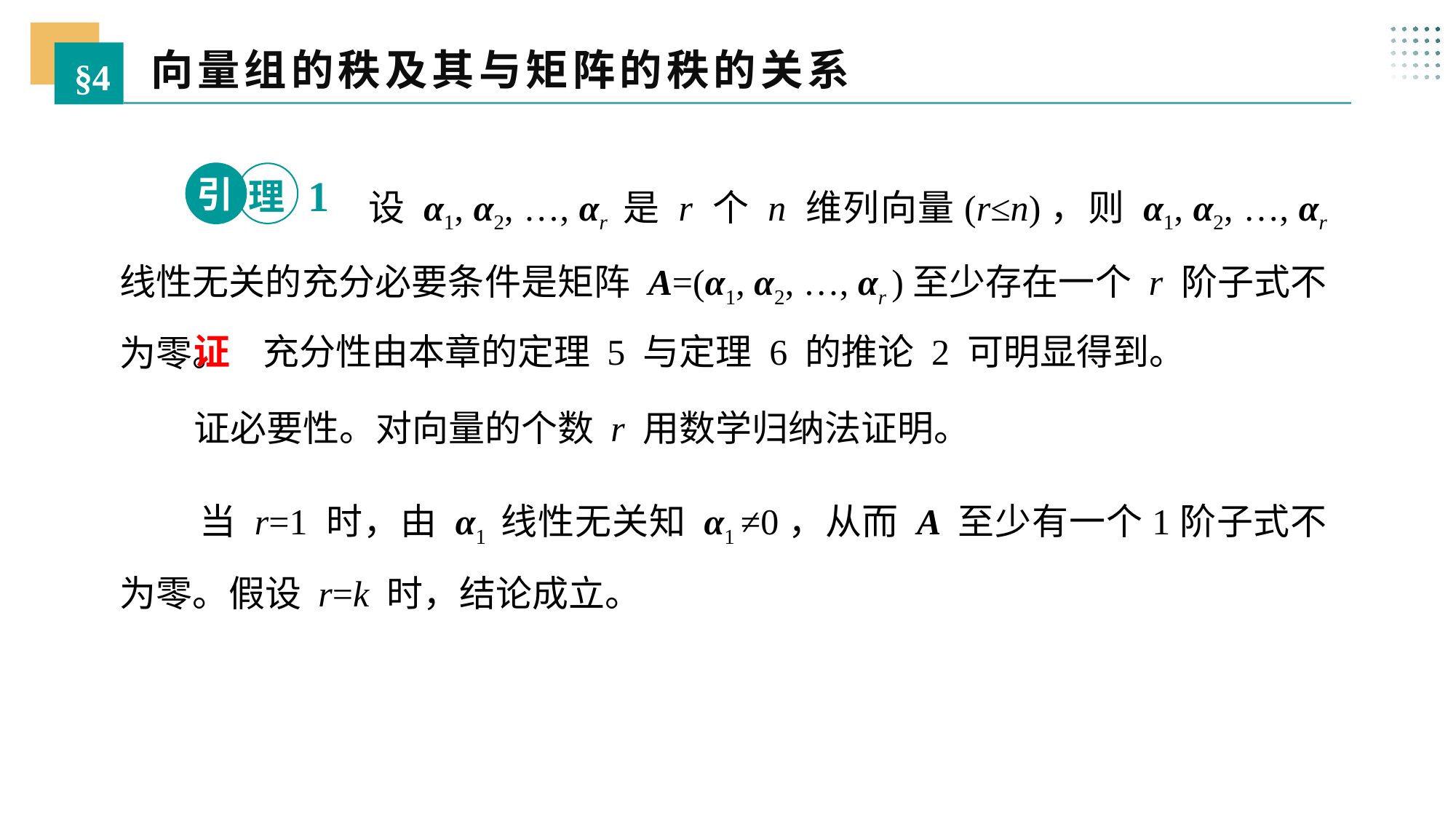

向量组的秩及其与矩阵的秩的关系
§4
                          设 α1, α2, …, αr 是 r 个 n 维列向量(r≤n)，则 α1, α2, …, αr 线性无关的充分必要条件是矩阵 A=(α1, α2, …, αr )至少存在一个 r 阶子式不为零。

引

1
理
        证    充分性由本章的定理 5 与定理 6 的推论 2 可明显得到。
        证必要性。对向量的个数 r 用数学归纳法证明。
        当 r=1 时，由 α1 线性无关知 α1 ≠0，从而 A 至少有一个1阶子式不为零。假设 r=k 时，结论成立。